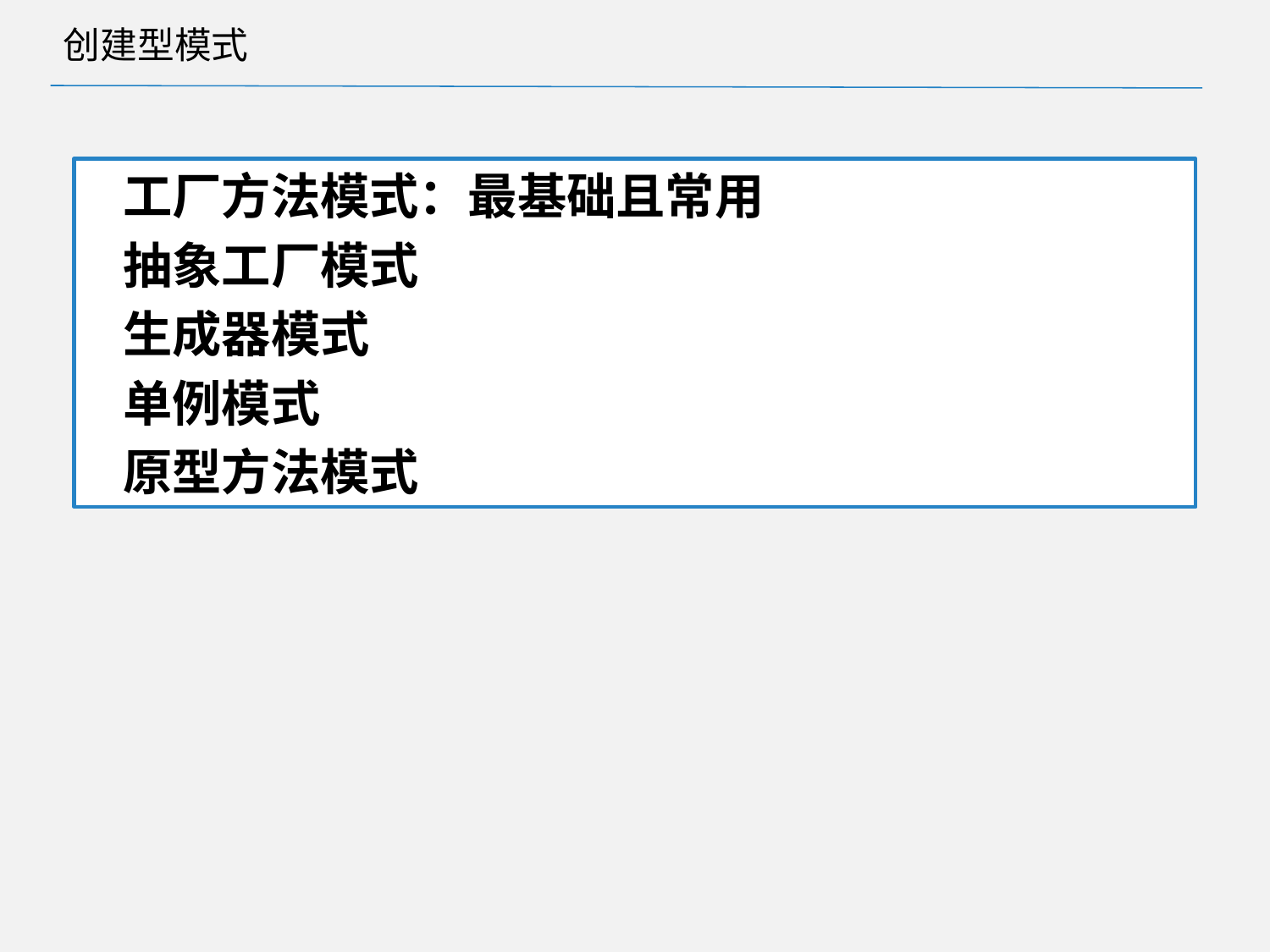

# 创建型模式
工厂方法模式：最基础且常用
抽象工厂模式
生成器模式
单例模式
原型方法模式